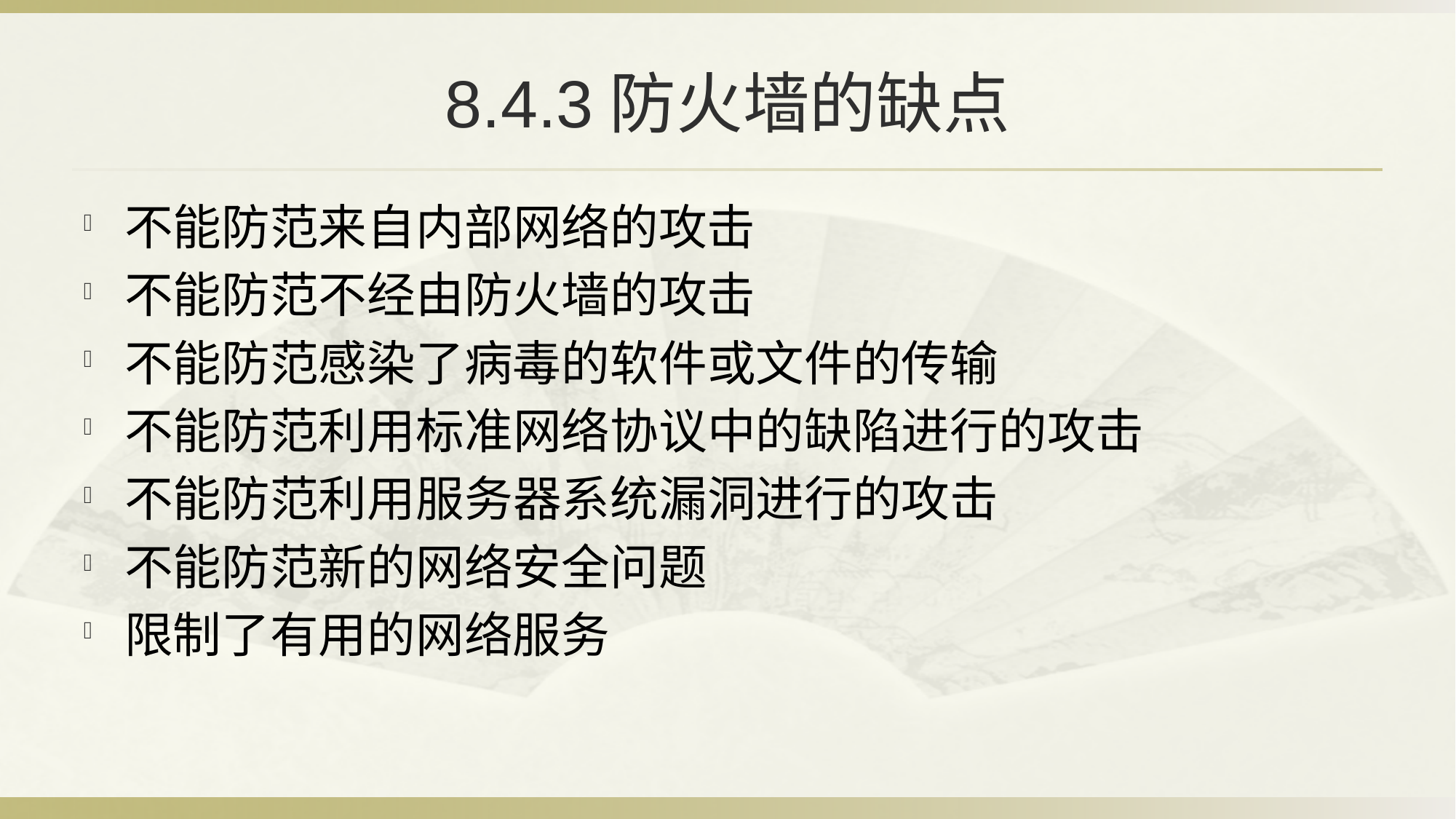

# 8.4.3防火墙的缺点
不能防范来自内部网络的攻击
不能防范不经由防火墙的攻击
不能防范感染了病毒的软件或文件的传输
不能防范利用标准网络协议中的缺陷进行的攻击
不能防范利用服务器系统漏洞进行的攻击
不能防范新的网络安全问题
限制了有用的网络服务